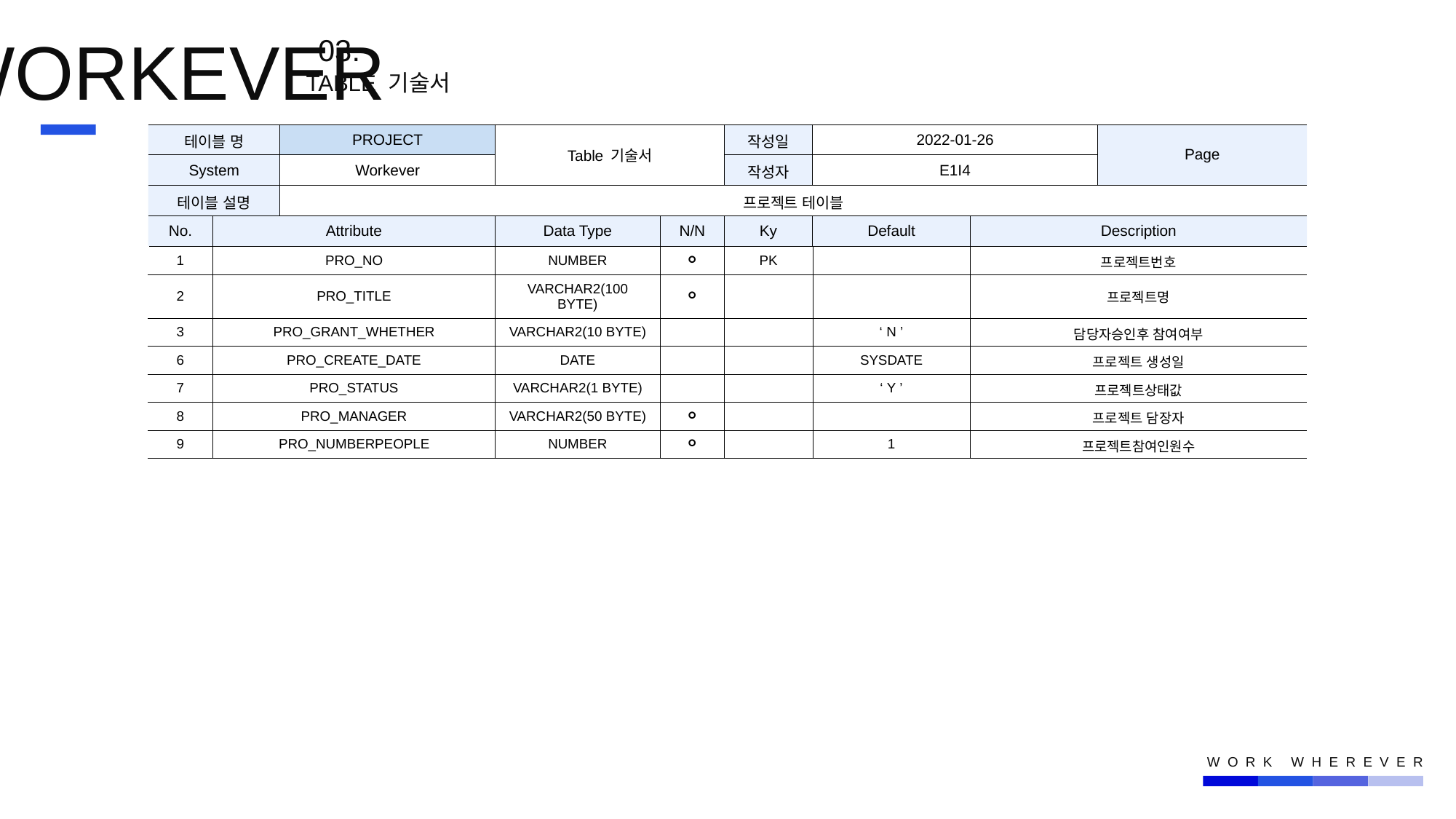

WORKEVER
03.
TABLE 기술서

| 테이블 명 |  | PROJECT | Table 기술서 |  | 작성일 | 2022-01-26 |  | Page |
| --- | --- | --- | --- | --- | --- | --- | --- | --- |
| System |  | Workever |  |  | 작성자 | E1I4 |  |  |
| 테이블 설명 |  | 프로젝트 테이블 |  |  |  |  |  |  |
| No. | Attribute | Atribute | Data Type | N/N | Ky | Default | Description | Description |
| 1 | PRO\_NO | 정의1 | NUMBER | ○ | PK |  | 프로젝트번호 | 정의1 |
| 2 | PRO\_TITLE |  | VARCHAR2(100 BYTE) | ○ |  |  | 프로젝트명 |  |
| 3 | PRO\_GRANT\_WHETHER |  | VARCHAR2(10 BYTE) |  |  | ‘ N ’ | 담당자승인후 참여여부 |  |
| 6 | PRO\_CREATE\_DATE |  | DATE |  |  | SYSDATE | 프로젝트 생성일 |  |
| 7 | PRO\_STATUS |  | VARCHAR2(1 BYTE) |  |  | ‘ Y ’ | 프로젝트상태값 |  |
| 8 | PRO\_MANAGER |  | VARCHAR2(50 BYTE) | ○ |  |  | 프로젝트 담장자 |  |
| 9 | PRO\_NUMBERPEOPLE |  | NUMBER | ○ |  | 1 | 프로젝트참여인원수 |  |
WORK WHEREVER